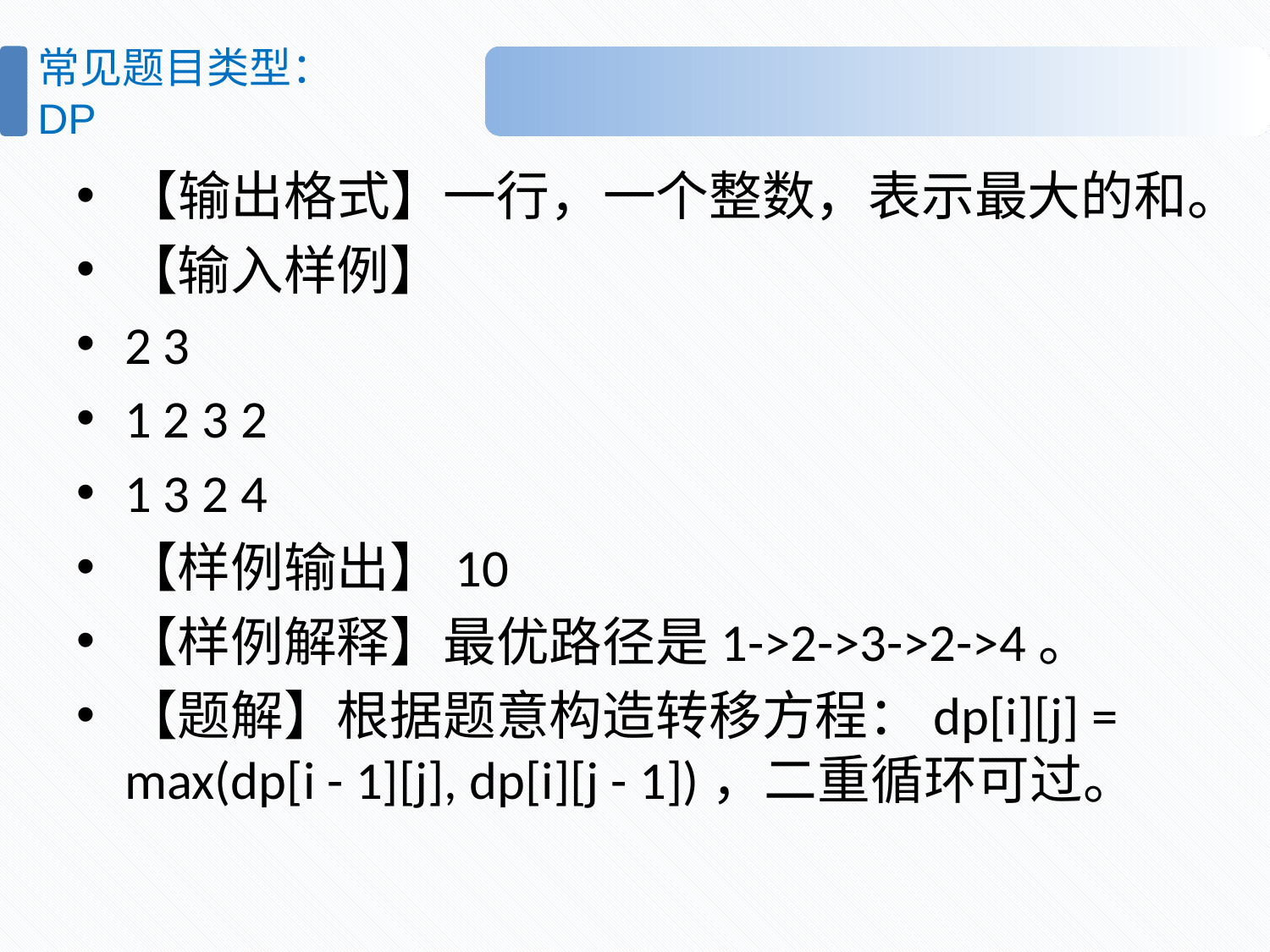

# 常见题目类型： DP
【输出格式】一行，一个整数，表示最大的和。
【输入样例】
2 3
1 2 3 2
1 3 2 4
【样例输出】10
【样例解释】最优路径是1->2->3->2->4。
【题解】根据题意构造转移方程：dp[i][j] = max(dp[i - 1][j], dp[i][j - 1])，二重循环可过。